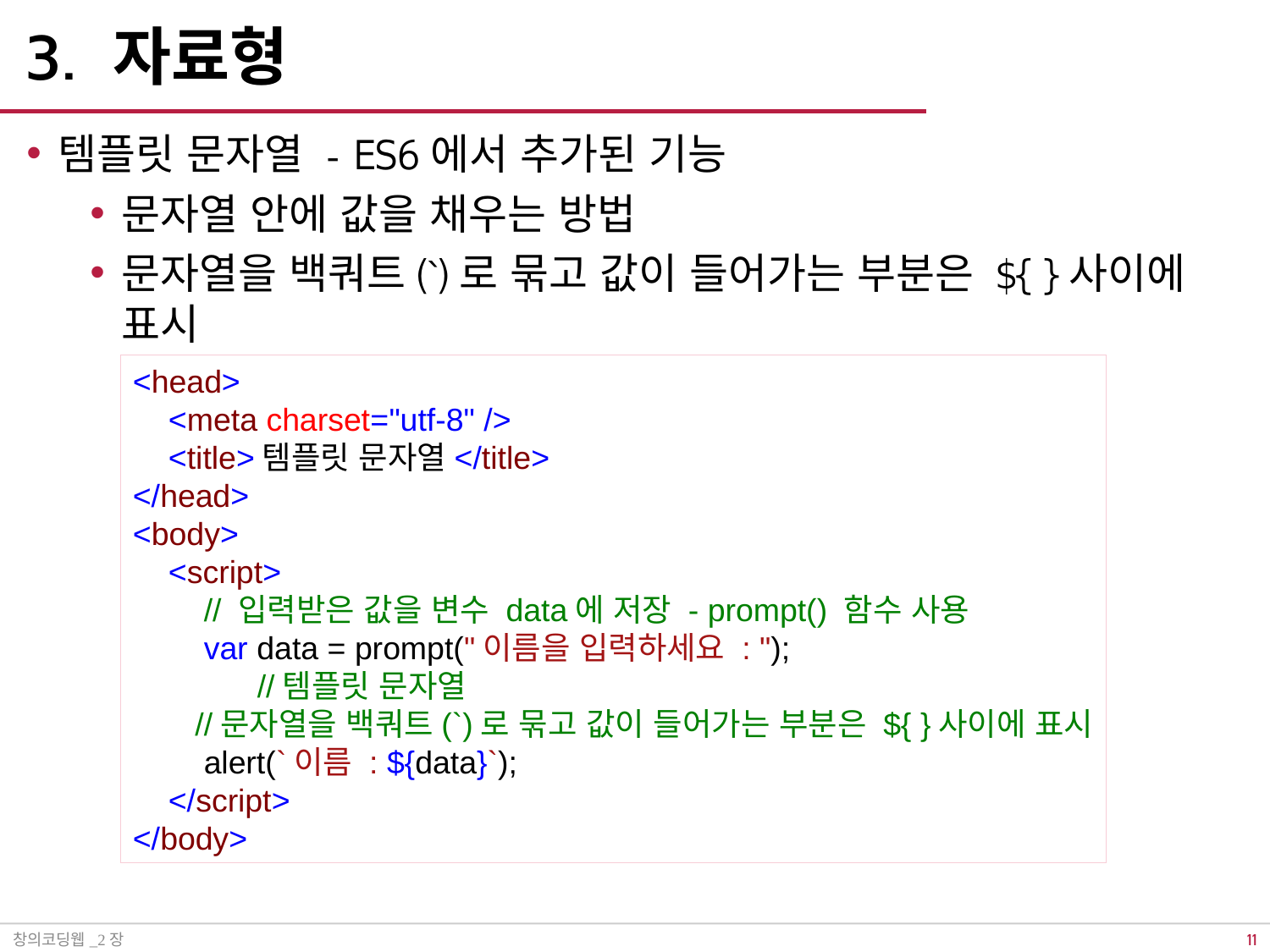

# 3. 자료형
템플릿 문자열 - ES6에서 추가된 기능
문자열 안에 값을 채우는 방법
문자열을 백쿼트(`)로 묶고 값이 들어가는 부분은 ${ }사이에 표시
<head>
    <meta charset="utf-8" />
    <title>템플릿 문자열</title>
</head>
<body>
    <script>
        // 입력받은 값을 변수 data에 저장 - prompt() 함수 사용
        var data = prompt("이름을 입력하세요 : ");
              //템플릿 문자열
       //문자열을 백쿼트(`)로 묶고 값이 들어가는 부분은 ${ }사이에 표시
        alert(`이름 : ${data}`);
    </script>
</body>
창의코딩웹_2장
11